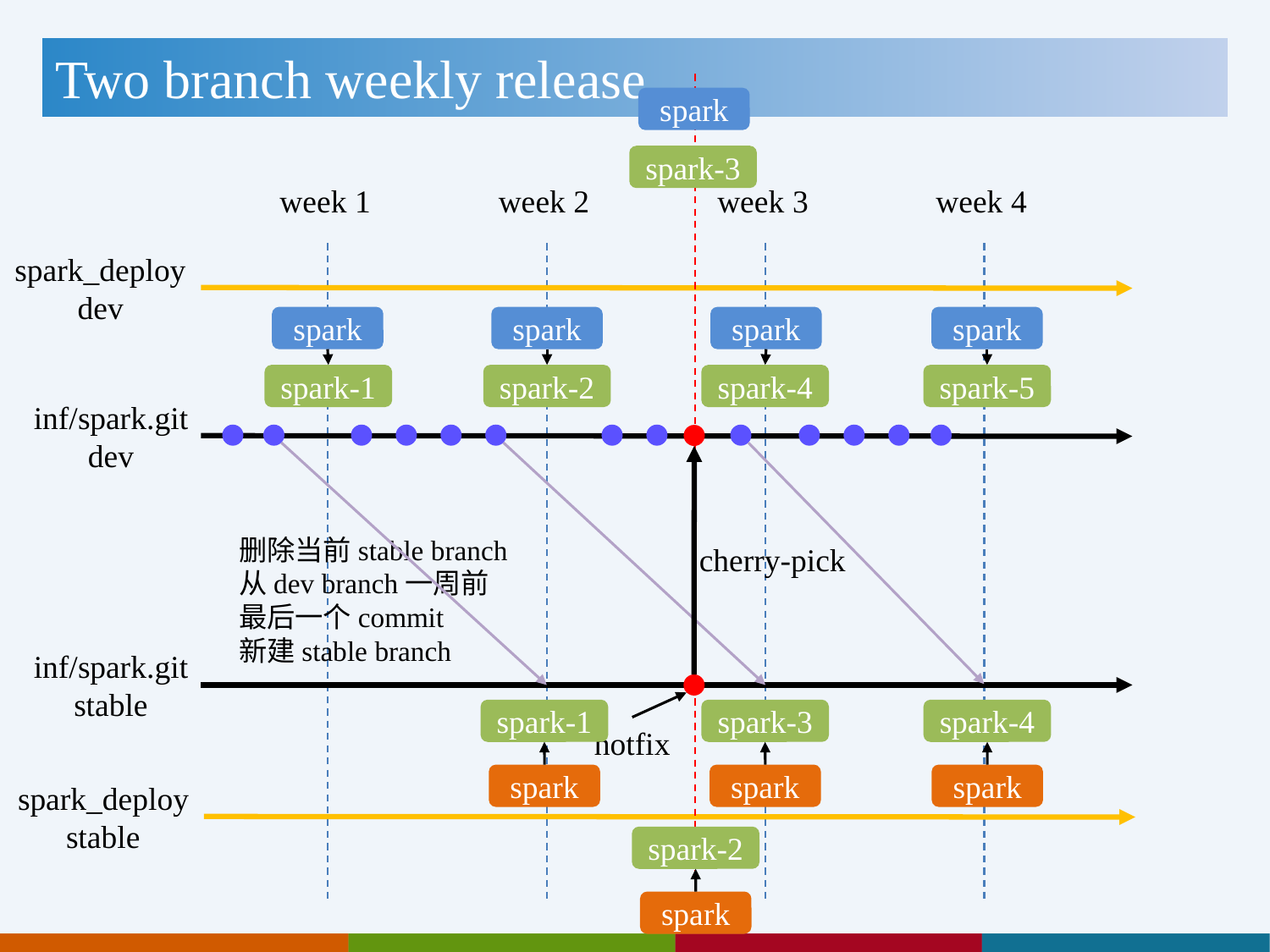

# Two branch weekly release
spark
spark-3
week 1
week 2
week 3
week 4
spark_deploy
dev
spark
spark
spark
spark
spark-1
spark-2
spark-4
spark-5
inf/spark.git
dev

删除当前stable branch
从dev branch一周前
最后一个commit
新建stable branch
cherry-pick
inf/spark.git
stable

spark-1
spark-3
spark-4
hotfix
spark
spark
spark
spark_deploy
stable
spark-2
spark